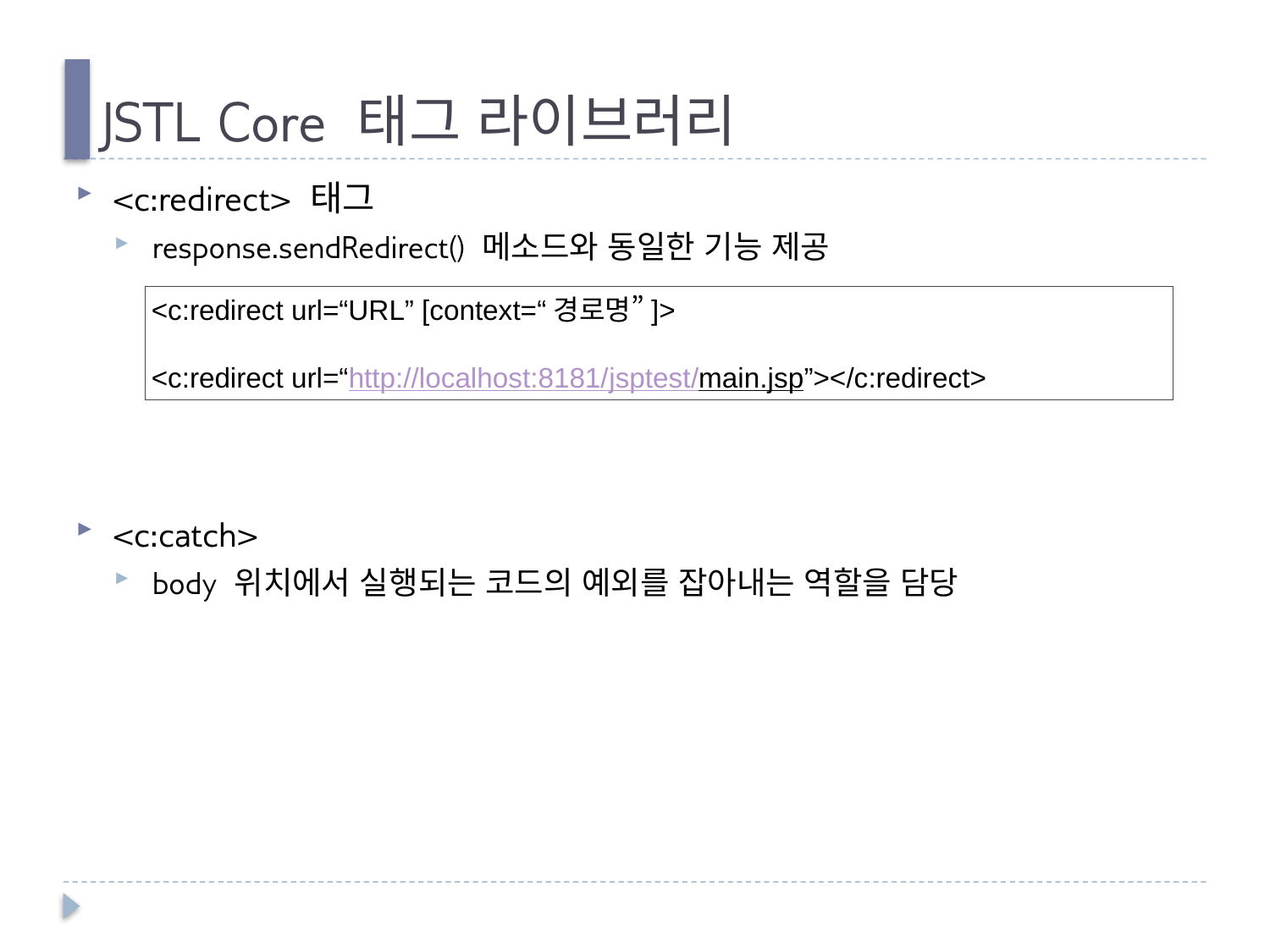

# JSTL Core 태그 라이브러리
<c:redirect> 태그
response.sendRedirect() 메소드와 동일한 기능 제공

<c:catch>
body 위치에서 실행되는 코드의 예외를 잡아내는 역할을 담당

<c:redirect url=“URL” [context=“경로명”]>

<c:redirect url=“http://localhost:8181/jsptest/main.jsp”></c:redirect>